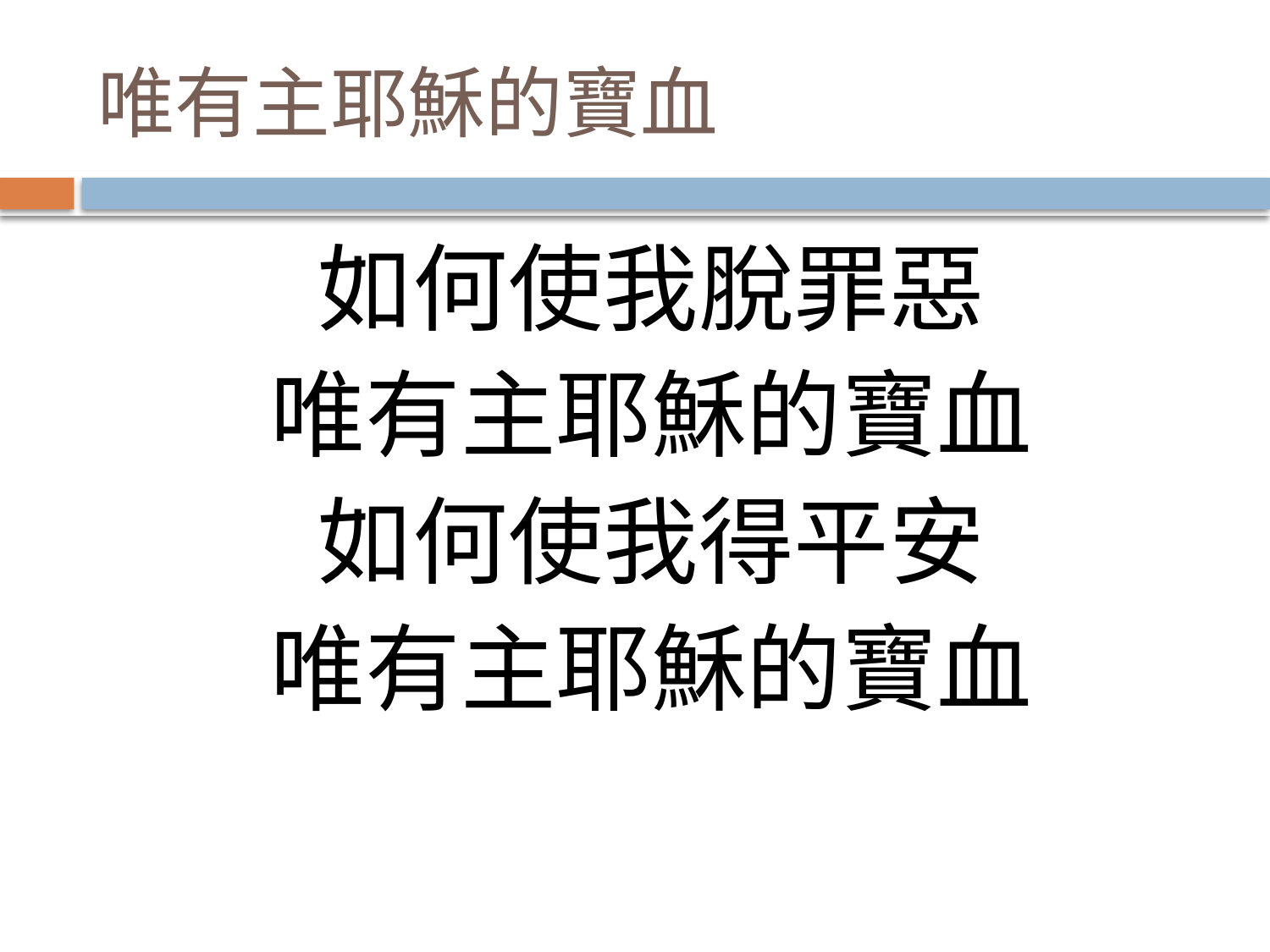

# 唯有主耶穌的寶血
如何使我脫罪惡
唯有主耶穌的寶血
如何使我得平安
唯有主耶穌的寶血